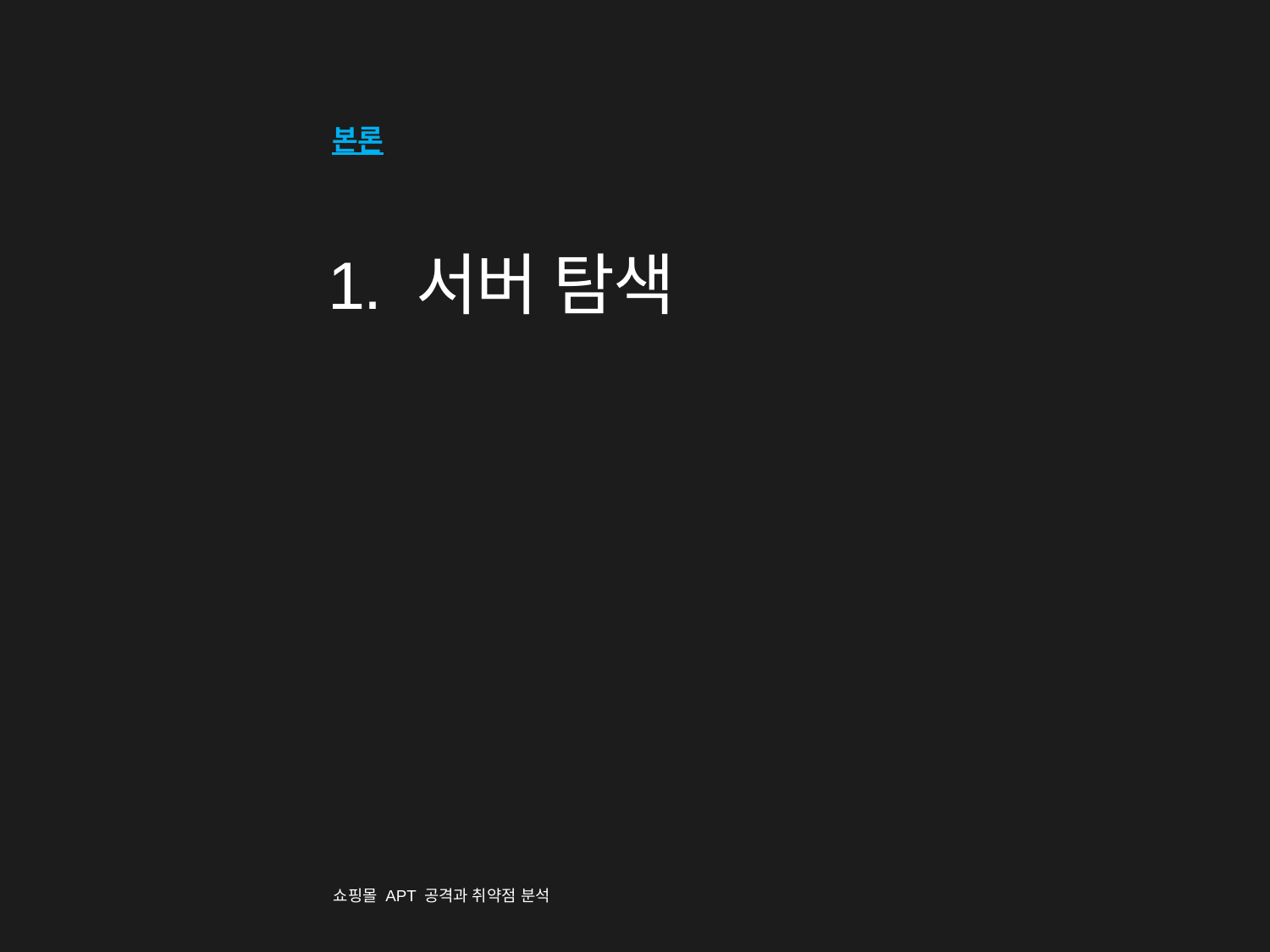

본론
# 1. 서버 탐색
쇼핑몰 APT 공격과 취약점 분석